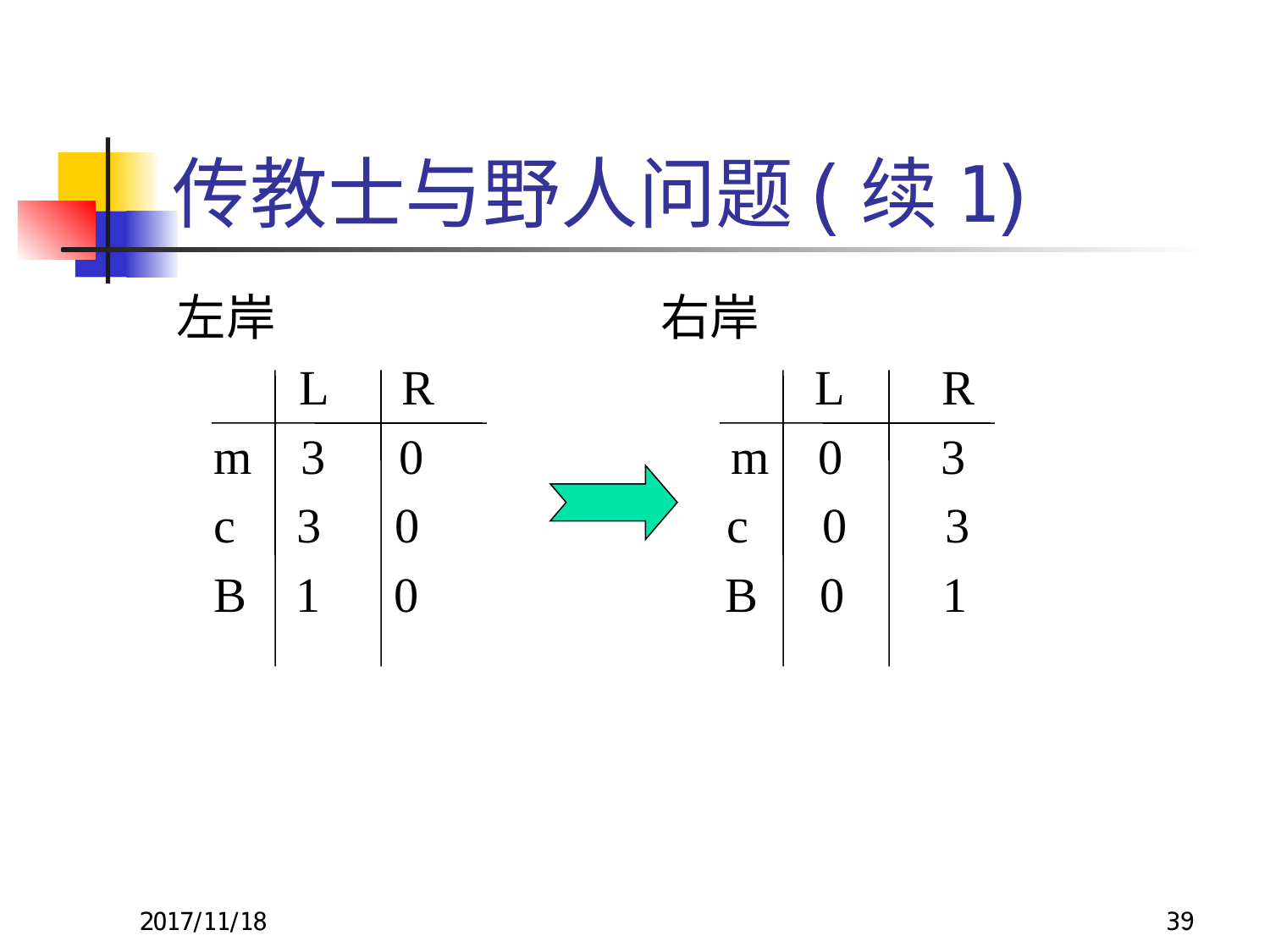

# 传教士与野人问题(续1)
左岸                                   右岸
          L      R                               L        R
   m    3      0                         m    0        3
   c     3      0                         c      0        3
   B    1      0                         B     0        1

2017/11/18
39